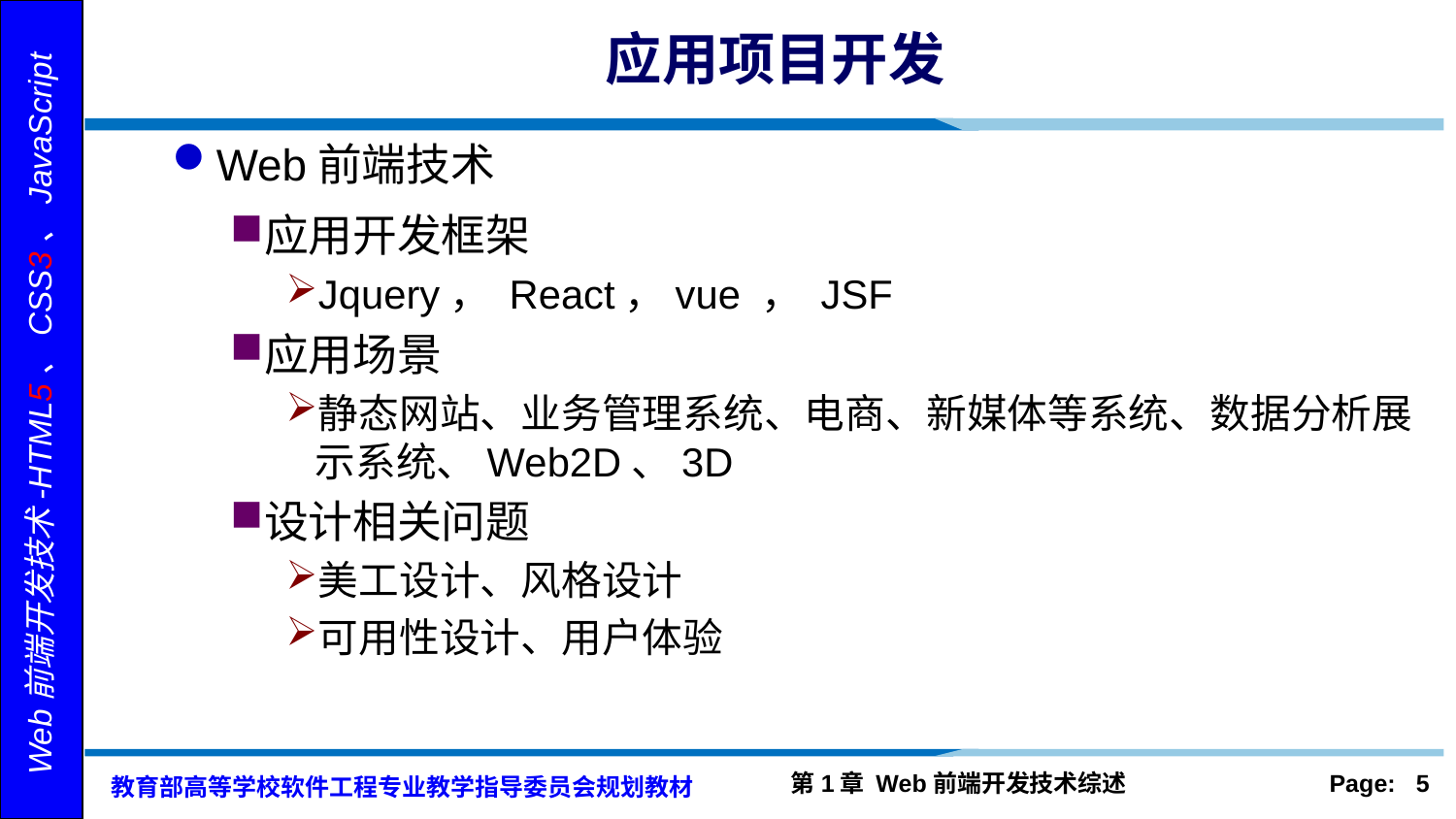

# 应用项目开发
Web前端技术
应用开发框架
Jquery， React，vue ， JSF
应用场景
静态网站、业务管理系统、电商、新媒体等系统、数据分析展示系统、Web2D、3D
设计相关问题
美工设计、风格设计
可用性设计、用户体验